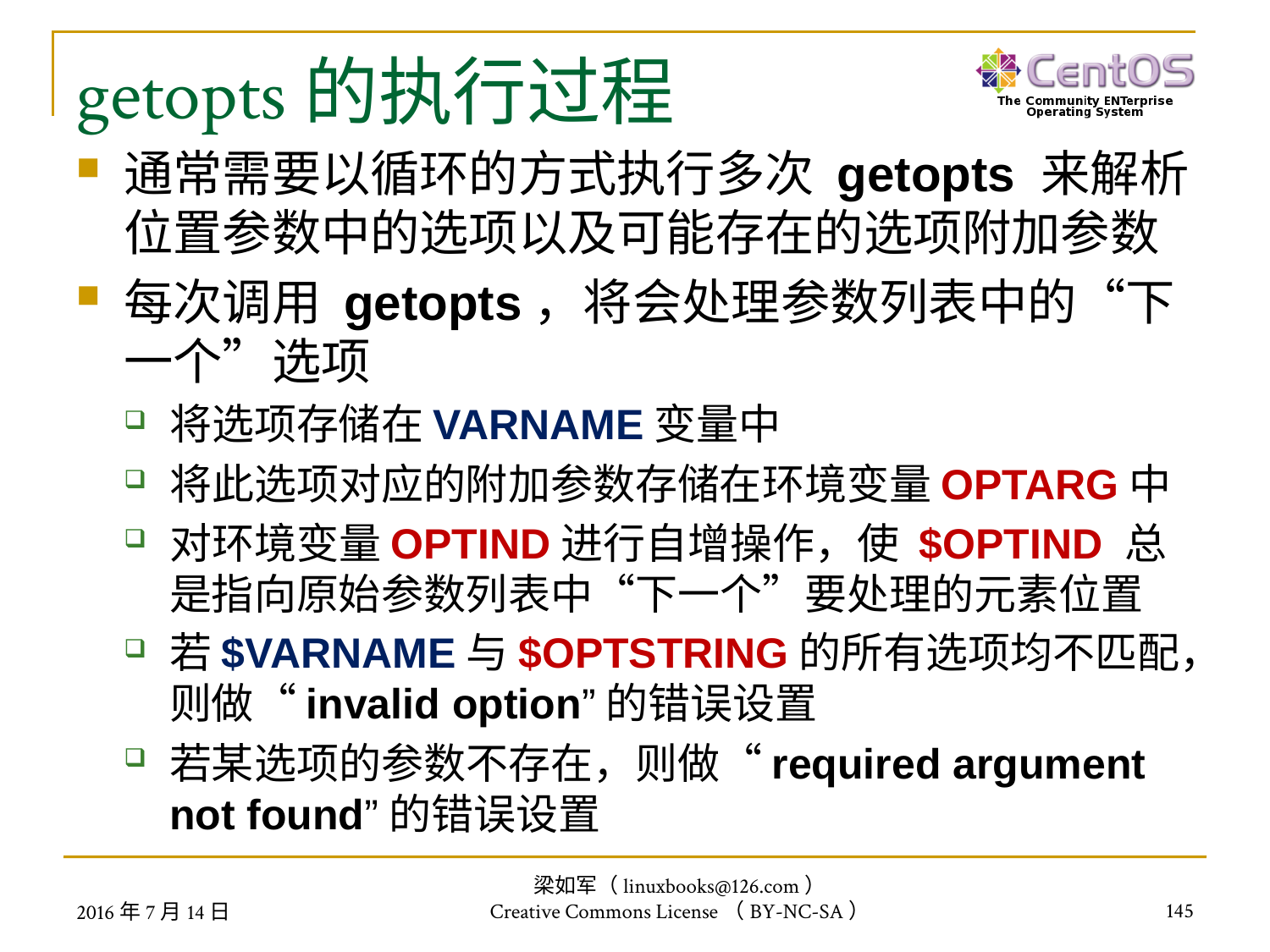

# getopts的执行过程
通常需要以循环的方式执行多次 getopts 来解析位置参数中的选项以及可能存在的选项附加参数
每次调用 getopts，将会处理参数列表中的“下一个”选项
将选项存储在VARNAME变量中
将此选项对应的附加参数存储在环境变量OPTARG中
对环境变量OPTIND进行自增操作，使 $OPTIND 总是指向原始参数列表中“下一个”要处理的元素位置
若$VARNAME与$OPTSTRING的所有选项均不匹配，则做“invalid option”的错误设置
若某选项的参数不存在，则做“required argument not found”的错误设置
梁如军（linuxbooks@126.com）
Creative Commons License（BY-NC-SA）
2016年7月14日
145